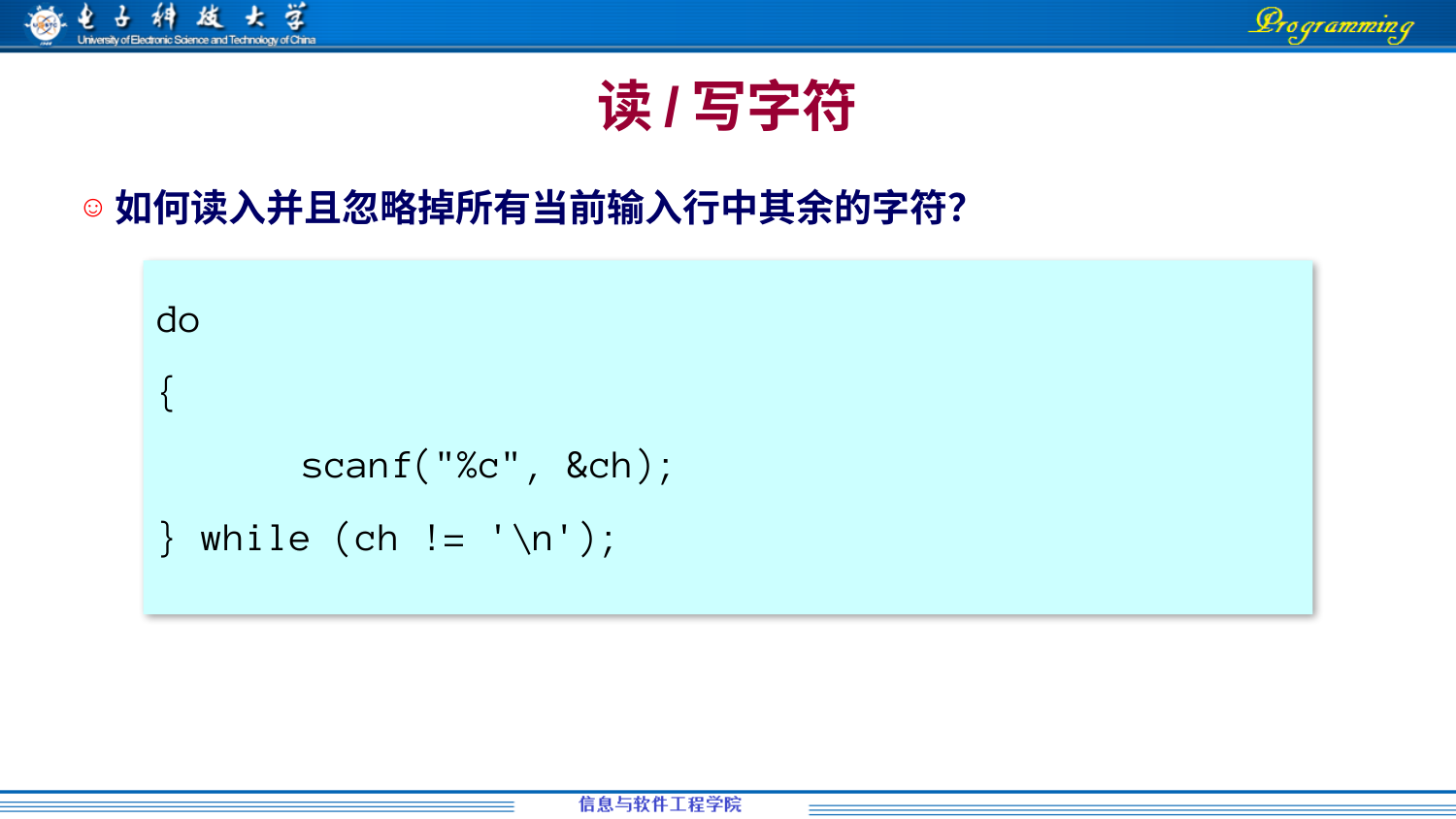

# 读/写字符
如何读入并且忽略掉所有当前输入行中其余的字符？

do
{
	scanf("%c", &ch);
} while (ch != '\n');